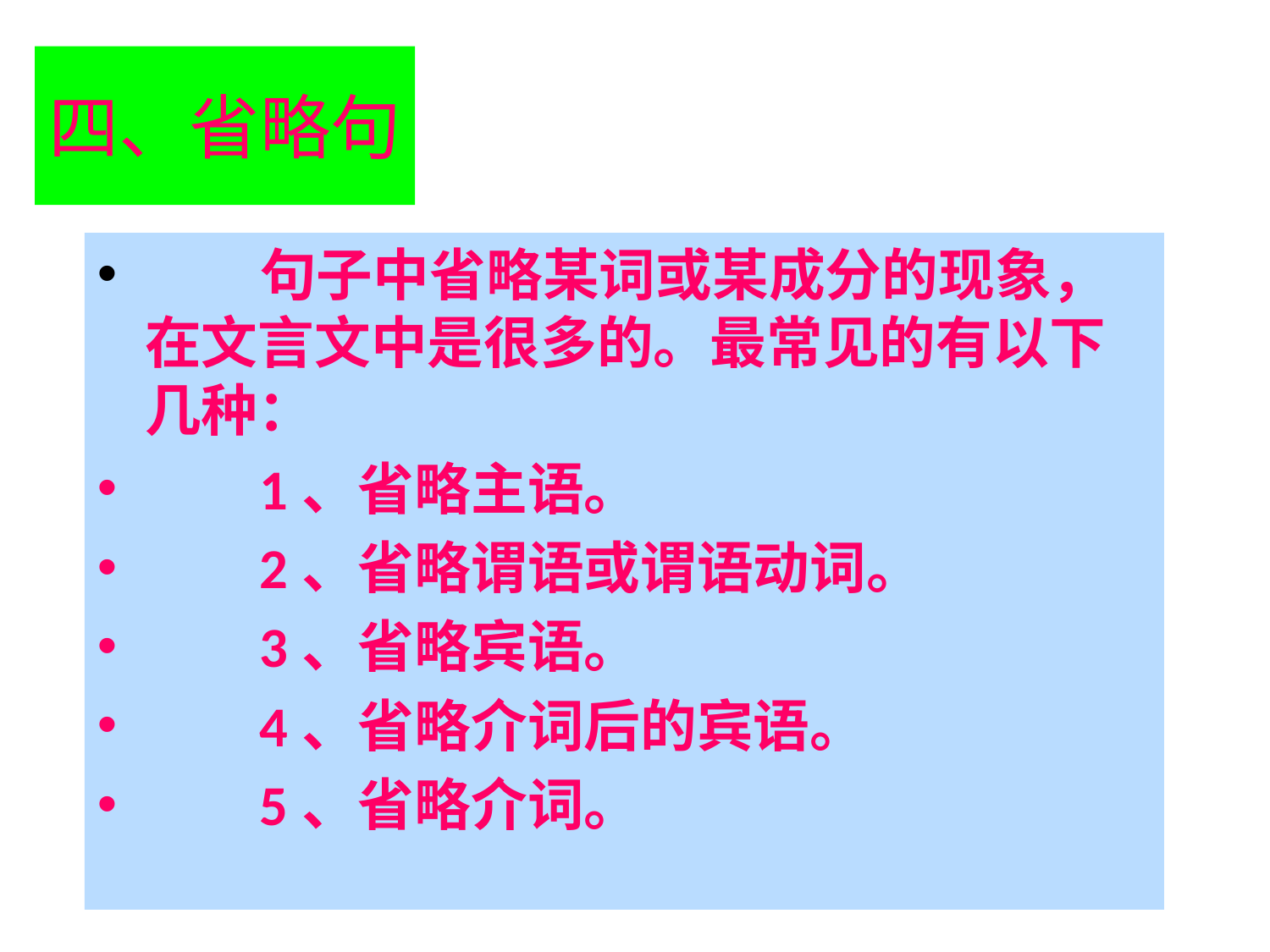

# 四、省略句
        句子中省略某词或某成分的现象，在文言文中是很多的。最常见的有以下几种：
         1、省略主语。
         2、省略谓语或谓语动词。
         3、省略宾语。
         4、省略介词后的宾语。
         5、省略介词。